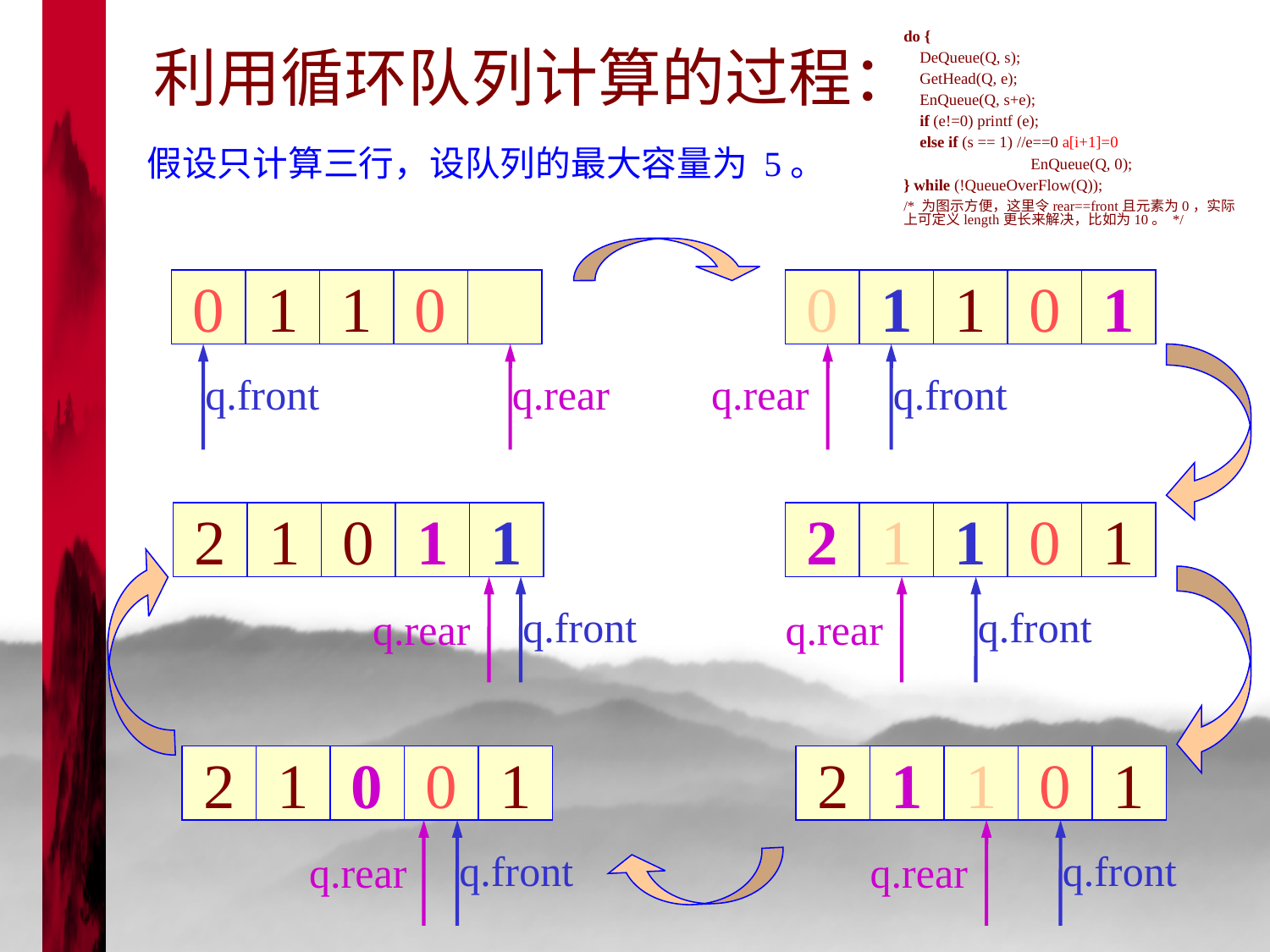

do {
    DeQueue(Q, s);
    GetHead(Q, e);
    EnQueue(Q, s+e);
    if (e!=0) printf (e);
    else if (s == 1) //e==0 a[i+1]=0
	EnQueue(Q, 0);
} while (!QueueOverFlow(Q));
/* 为图示方便，这里令rear==front且元素为0，实际上可定义length更长来解决，比如为10。 */
利用循环队列计算的过程：
假设只计算三行，设队列的最大容量为 5。

0
1
1
0

0
1
1
0
1

q.front
q.rear
q.rear
q.front
2
1
0
1
1
2
1
1
0
1

q.front
q.front
q.rear
q.rear
2
1
0
0
1
2
1
1
0
1

q.front
q.front
q.rear
q.rear